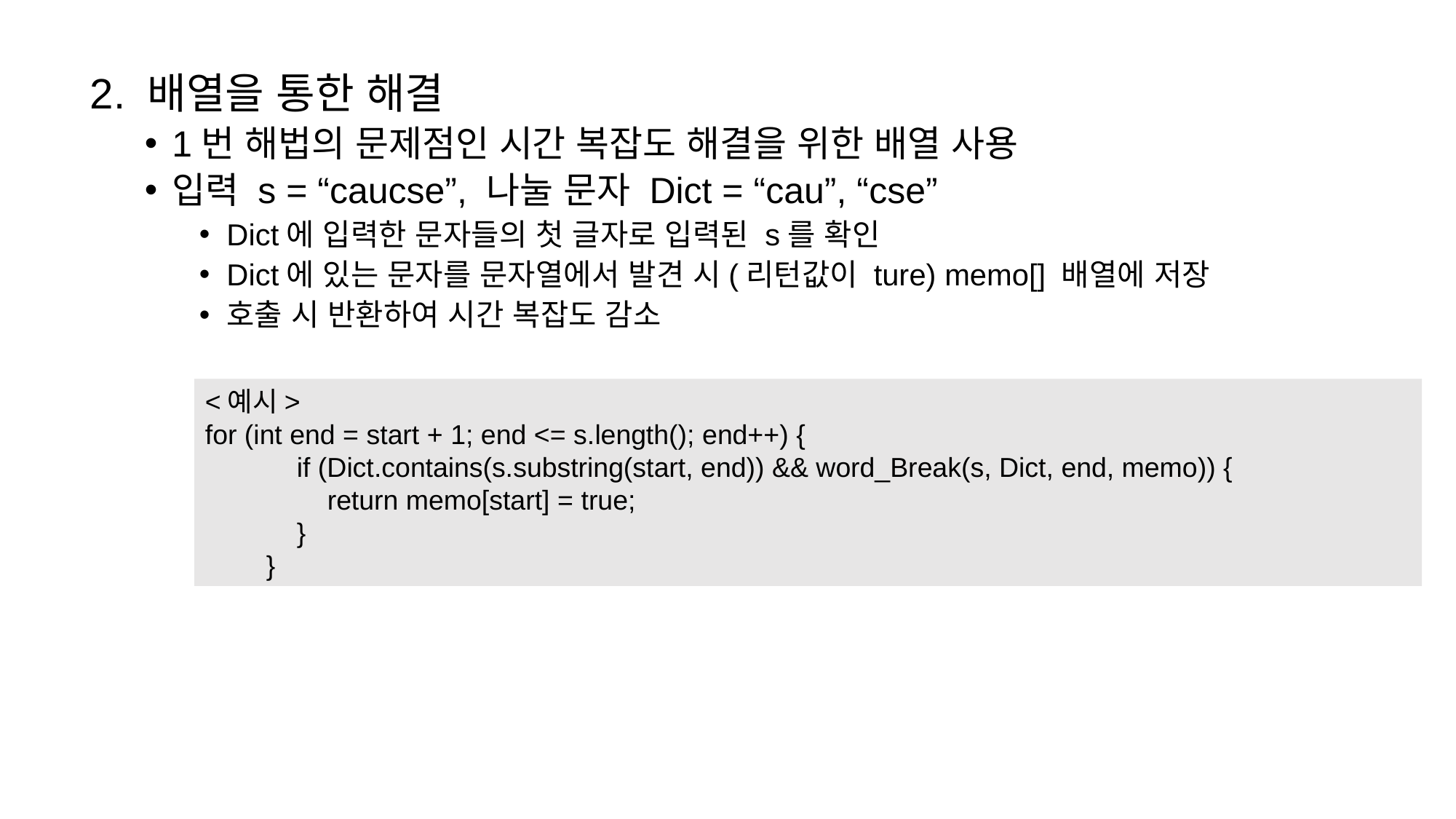

2. 배열을 통한 해결
1번 해법의 문제점인 시간 복잡도 해결을 위한 배열 사용
입력 s = “caucse”, 나눌 문자 Dict = “cau”, “cse”
Dict에 입력한 문자들의 첫 글자로 입력된 s를 확인
Dict에 있는 문자를 문자열에서 발견 시(리턴값이 ture) memo[] 배열에 저장
호출 시 반환하여 시간 복잡도 감소
<예시>
for (int end = start + 1; end <= s.length(); end++) {
            if (Dict.contains(s.substring(start, end)) && word_Break(s, Dict, end, memo)) {
                return memo[start] = true;
            }
        }